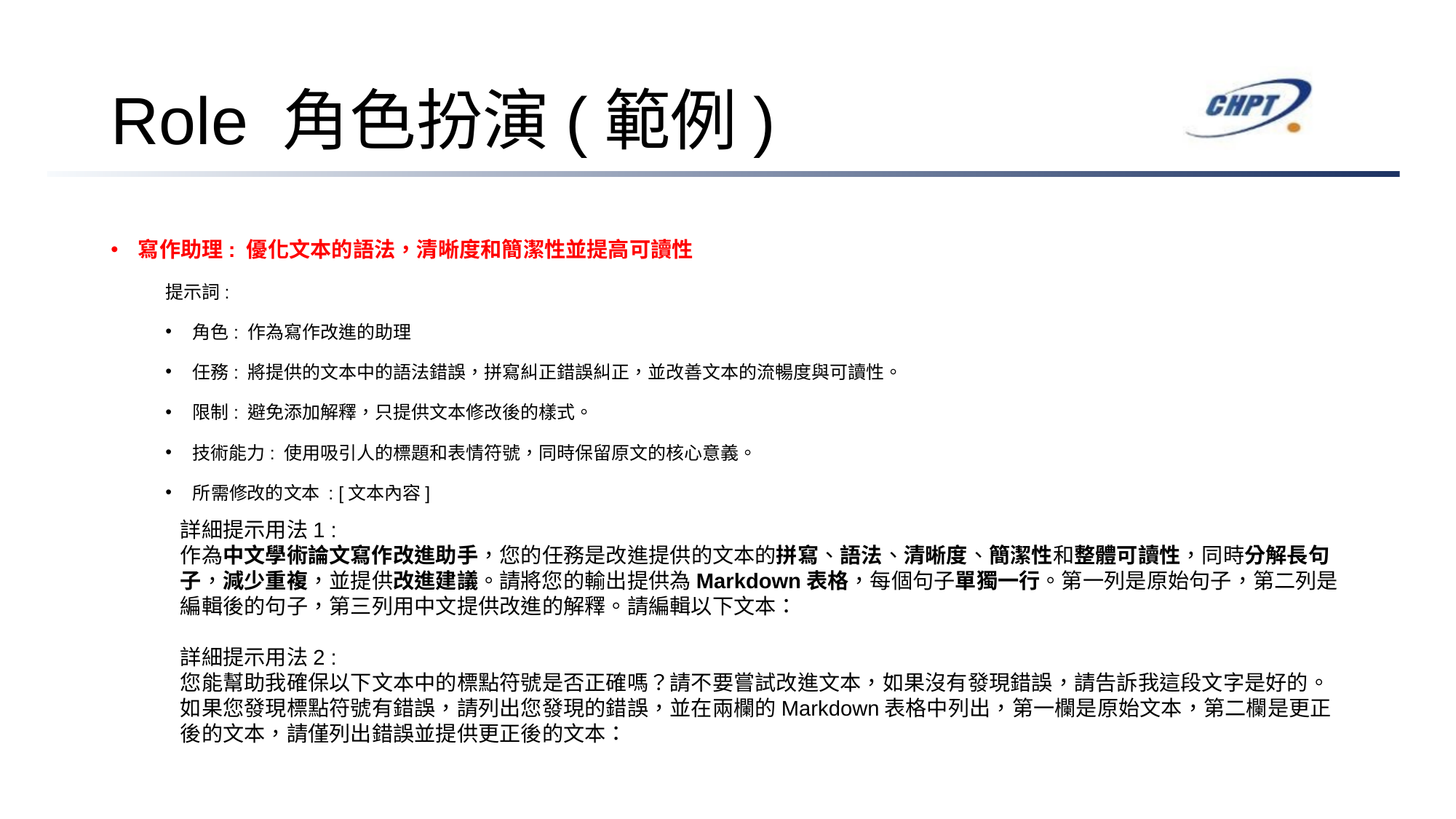

# Role 角色扮演(範例)
寫作助理: 優化文本的語法，清晰度和簡潔性並提高可讀性
提示詞:
角色: 作為寫作改進的助理
任務: 將提供的文本中的語法錯誤，拼寫糾正錯誤糾正，並改善文本的流暢度與可讀性。
限制: 避免添加解釋，只提供文本修改後的樣式。
技術能力: 使用吸引人的標題和表情符號，同時保留原文的核心意義。
所需修改的文本 : [文本內容]
詳細提示用法1 :
作為中文學術論文寫作改進助手，您的任務是改進提供的文本的拼寫、語法、清晰度、簡潔性和整體可讀性，同時分解長句子，減少重複，並提供改進建議。請將您的輸出提供為Markdown表格，每個句子單獨一行。第一列是原始句子，第二列是編輯後的句子，第三列用中文提供改進的解釋。請編輯以下文本：

詳細提示用法2 :
您能幫助我確保以下文本中的標點符號是否正確嗎？請不要嘗試改進文本，如果沒有發現錯誤，請告訴我這段文字是好的。如果您發現標點符號有錯誤，請列出您發現的錯誤，並在兩欄的Markdown表格中列出，第一欄是原始文本，第二欄是更正後的文本，請僅列出錯誤並提供更正後的文本：